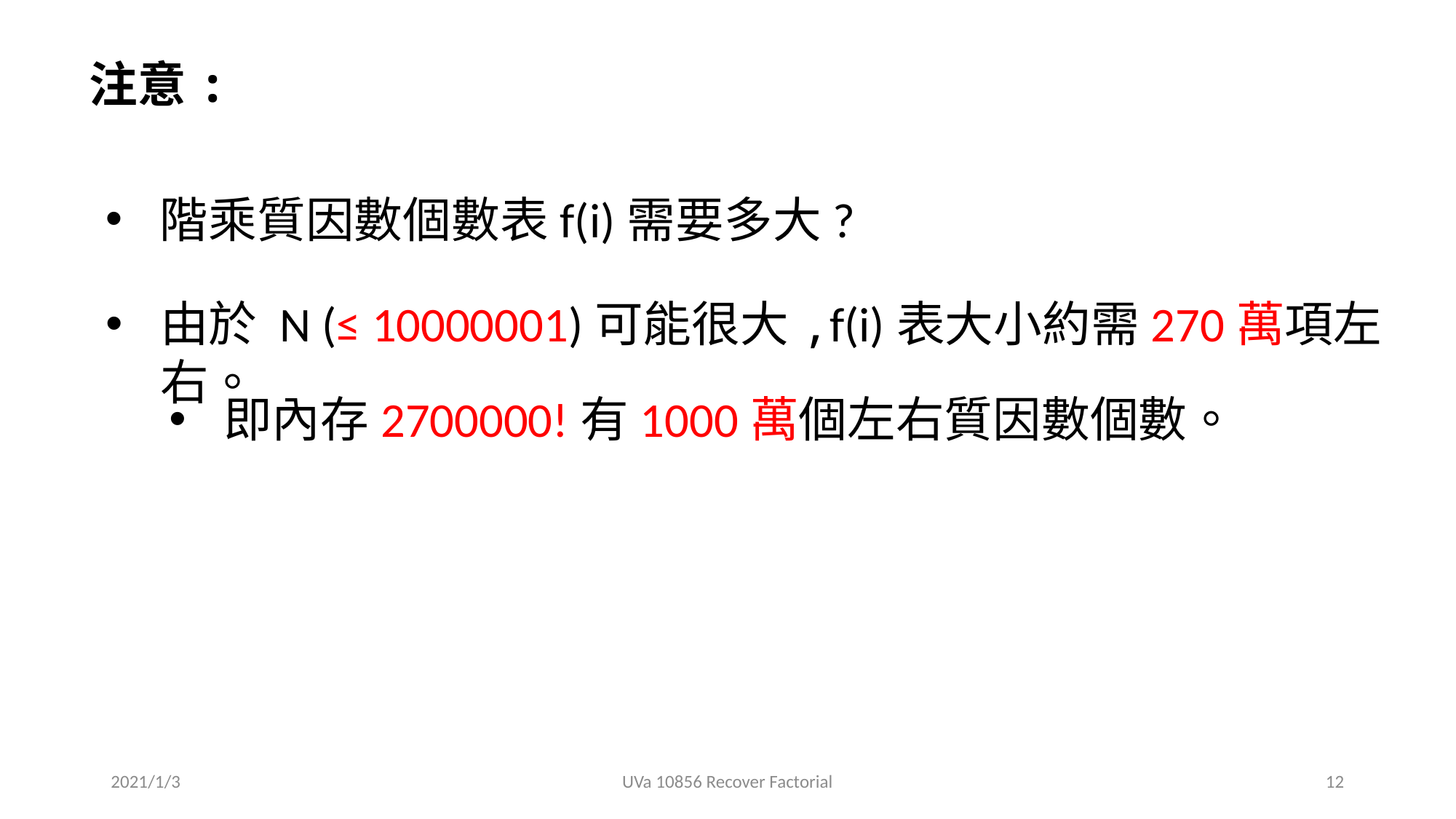

注意:
階乘質因數個數表f(i)需要多大?
由於 N (≤ 10000001)可能很大,f(i)表大小約需270萬項左右。
即內存2700000!有1000萬個左右質因數個數。
2021/1/3
UVa 10856 Recover Factorial
12